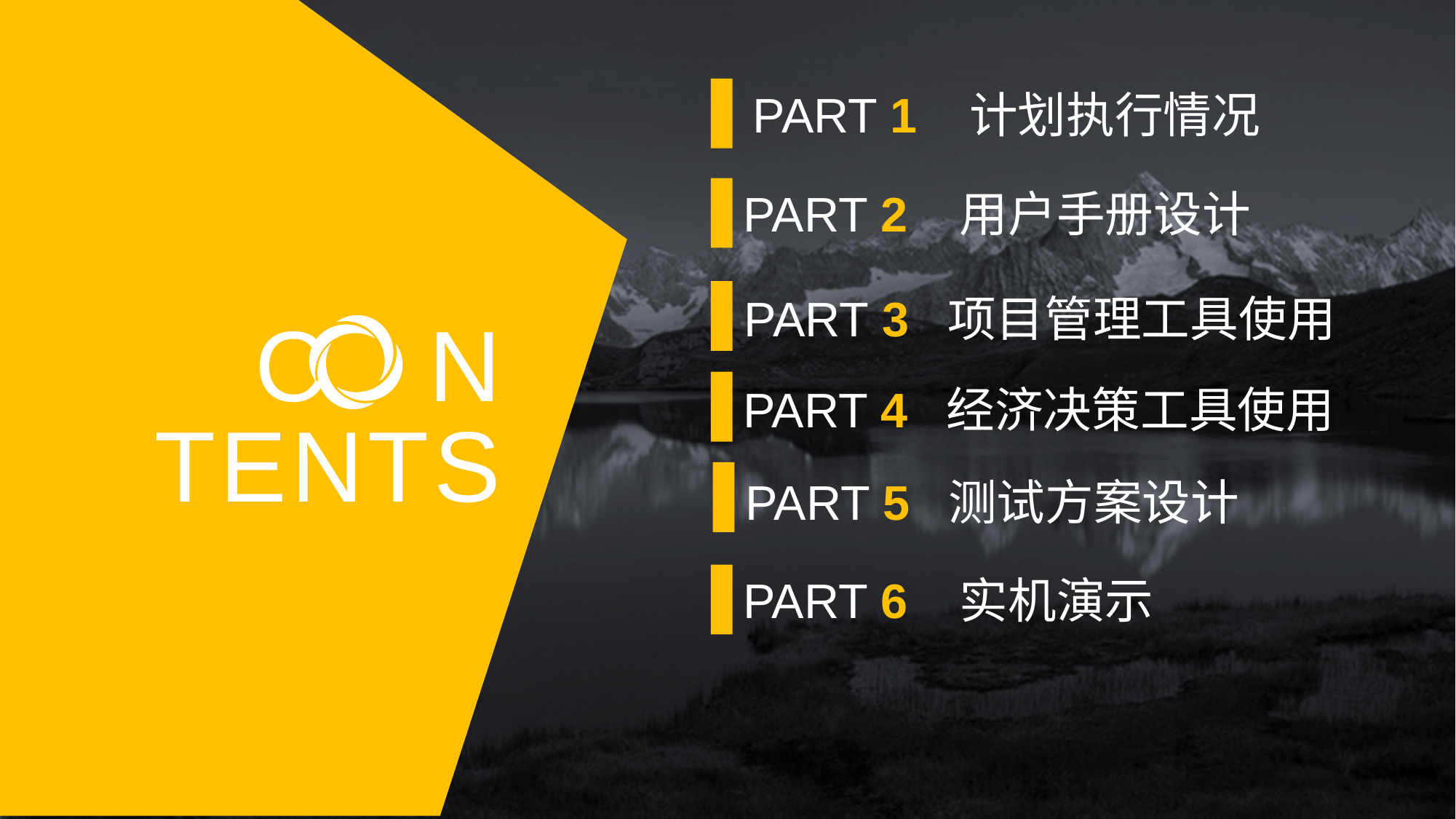

PART 1   计划执行情况

PART 2   用户手册设计

PART 4  经济决策工具使用

PART 6   实机演示
PART 3  项目管理工具使用

C   N
TENTS

PART 5  测试方案设计